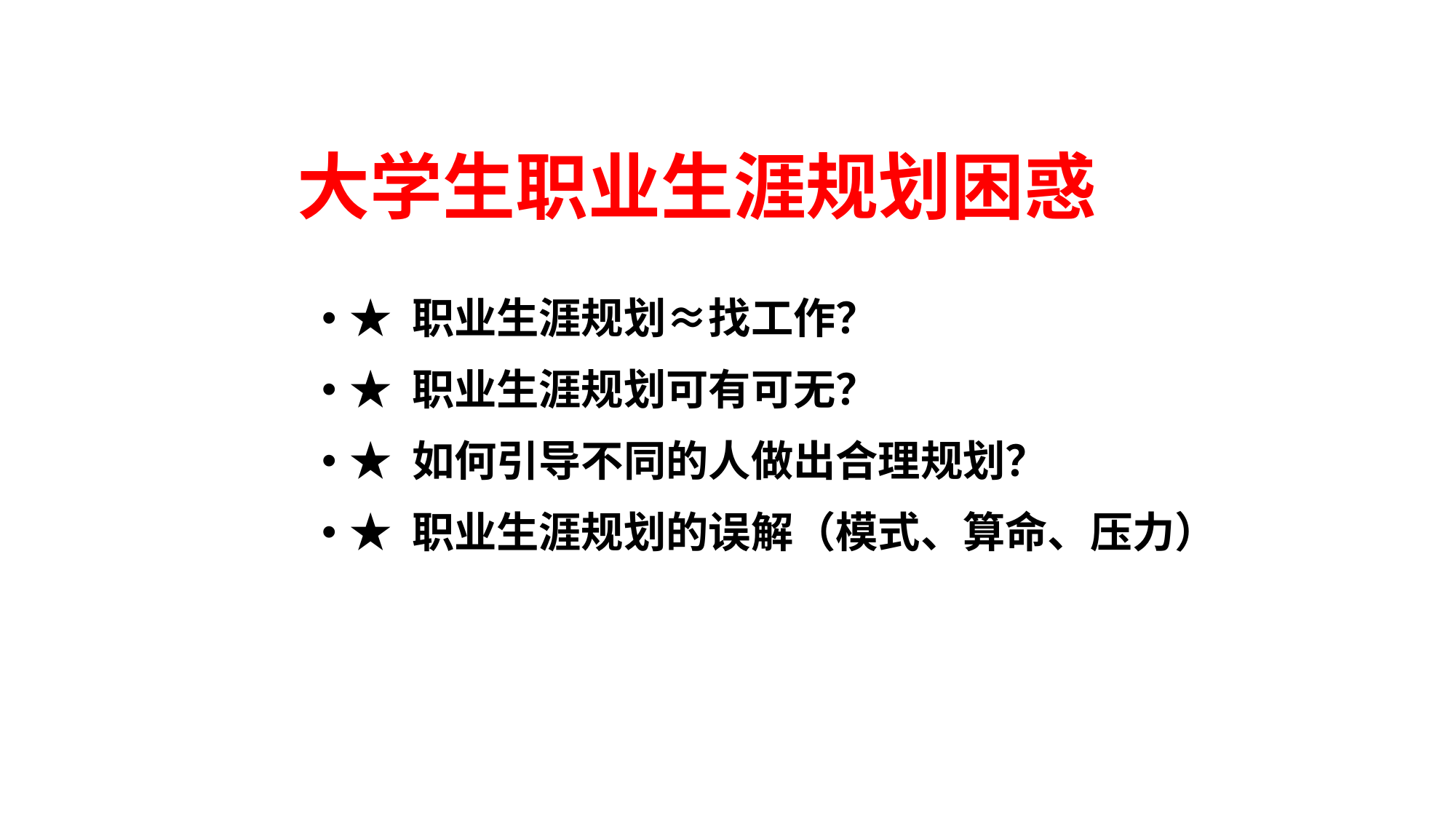

大学生职业生涯规划困惑
★ 职业生涯规划≈找工作？
★ 职业生涯规划可有可无？
★ 如何引导不同的人做出合理规划？
★ 职业生涯规划的误解（模式、算命、压力）